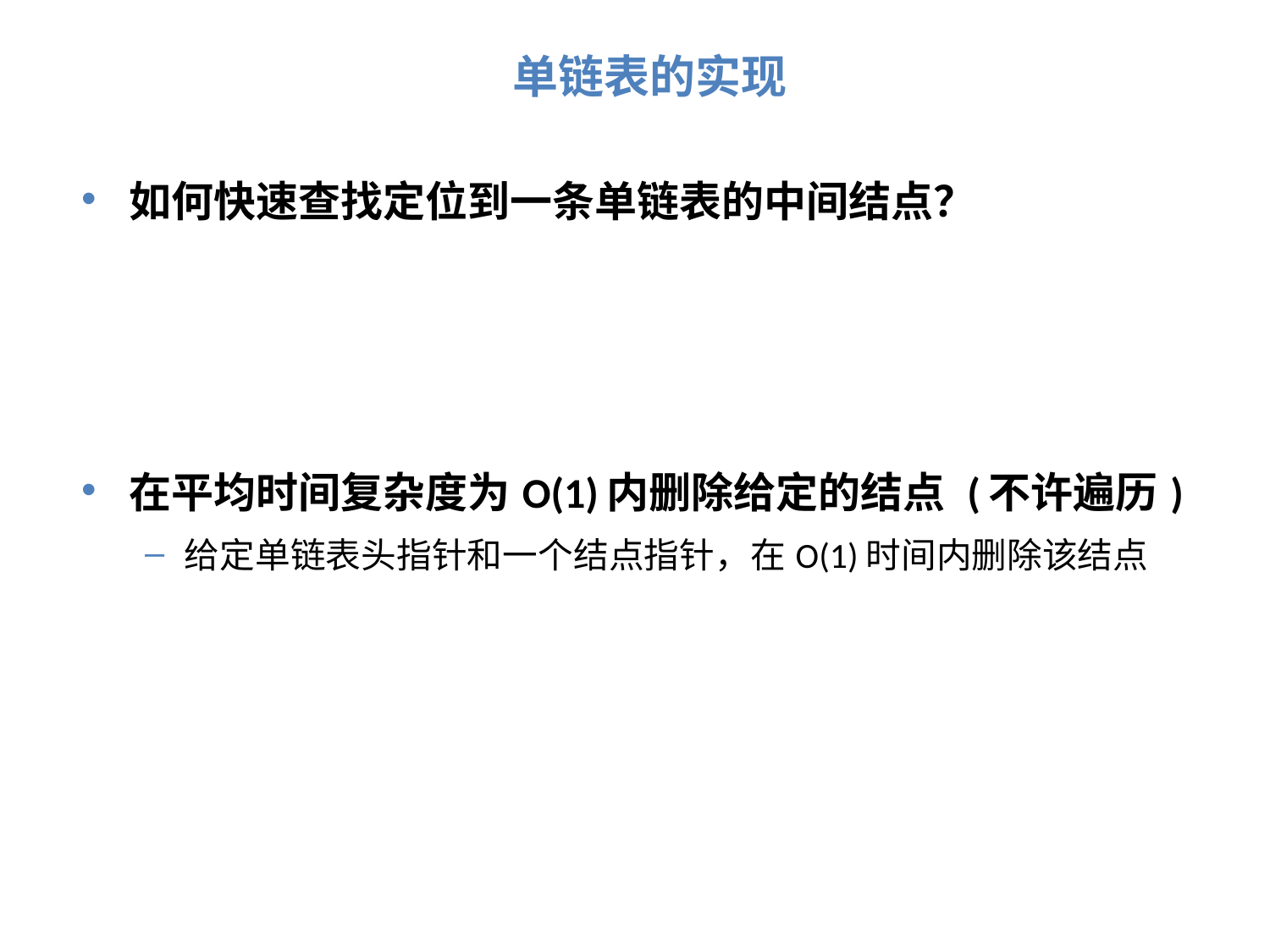

# 单链表的实现
如何快速查找定位到一条单链表的中间结点？

在平均时间复杂度为O(1)内删除给定的结点 (不许遍历)
给定单链表头指针和一个结点指针，在O(1)时间内删除该结点